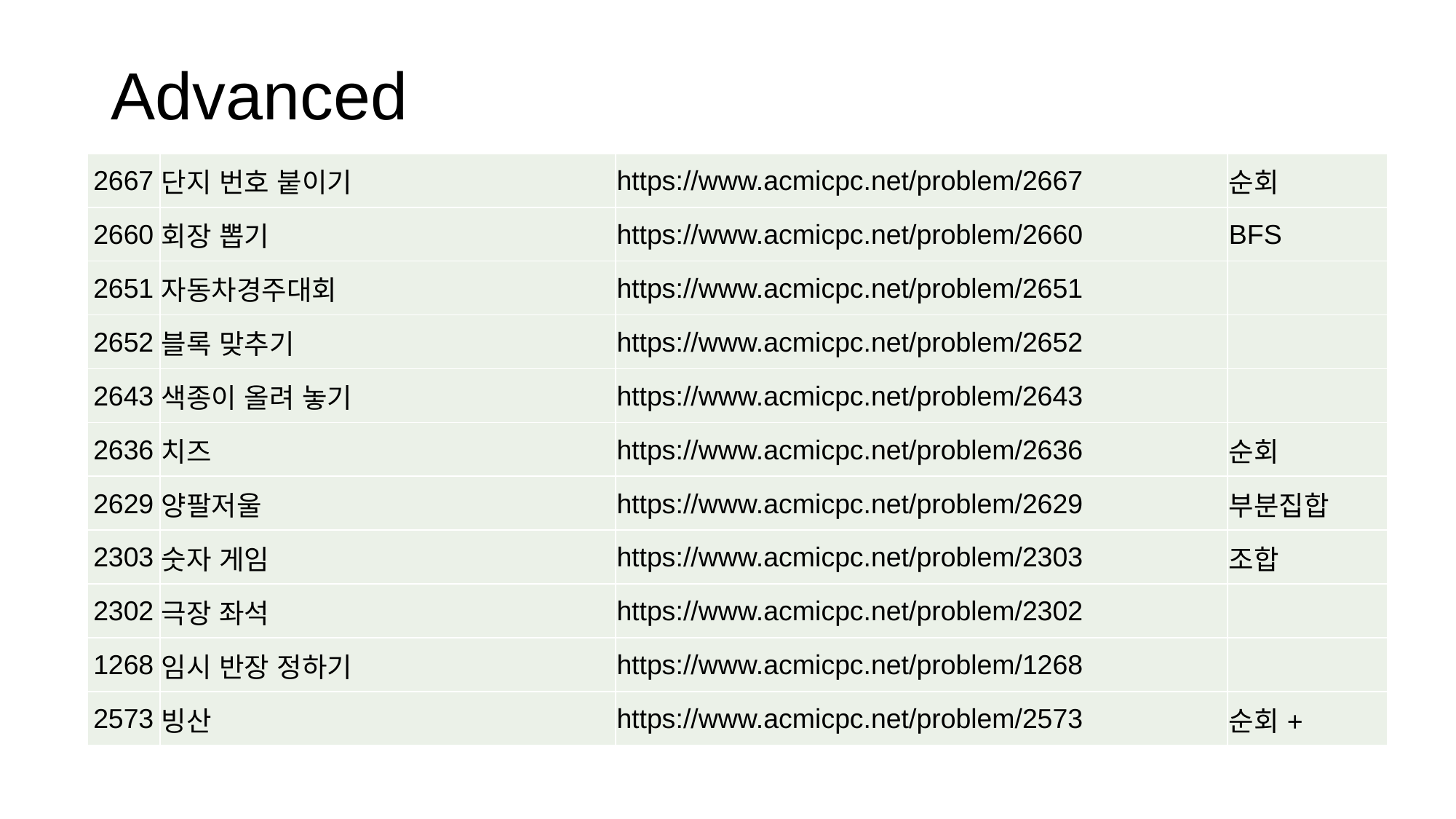

# Advanced
| 2667 | 단지 번호 붙이기 | https://www.acmicpc.net/problem/2667 | 순회 |
| --- | --- | --- | --- |
| 2660 | 회장 뽑기 | https://www.acmicpc.net/problem/2660 | BFS |
| 2651 | 자동차경주대회 | https://www.acmicpc.net/problem/2651 |  |
| 2652 | 블록 맞추기 | https://www.acmicpc.net/problem/2652 |  |
| 2643 | 색종이 올려 놓기 | https://www.acmicpc.net/problem/2643 |  |
| 2636 | 치즈 | https://www.acmicpc.net/problem/2636 | 순회 |
| 2629 | 양팔저울 | https://www.acmicpc.net/problem/2629 | 부분집합 |
| 2303 | 숫자 게임 | https://www.acmicpc.net/problem/2303 | 조합 |
| 2302 | 극장 좌석 | https://www.acmicpc.net/problem/2302 |  |
| 1268 | 임시 반장 정하기 | https://www.acmicpc.net/problem/1268 |  |
| 2573 | 빙산 | https://www.acmicpc.net/problem/2573 | 순회+ |